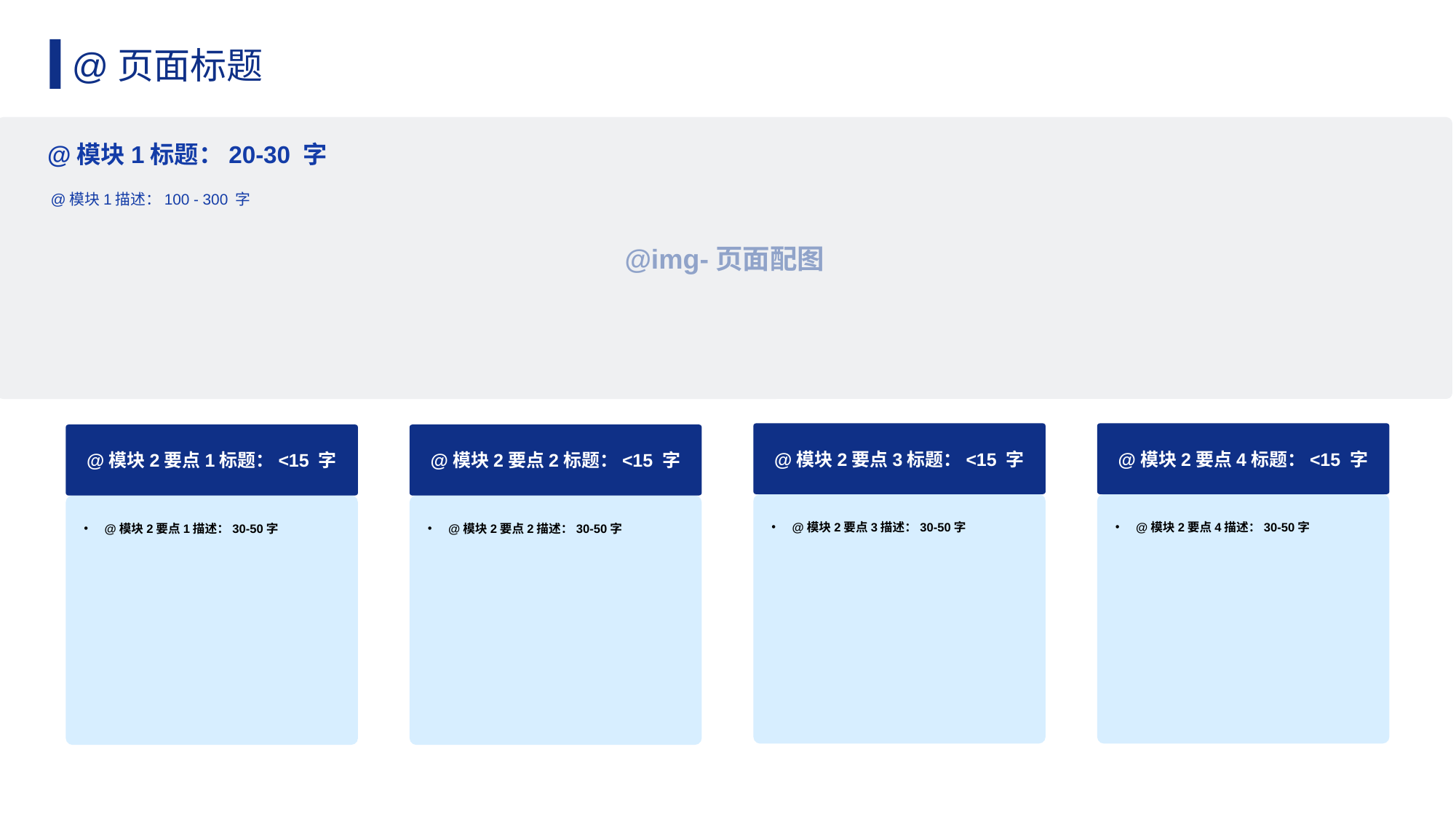

# @页面标题

@img-页面配图
@模块1标题：20-30 字
@模块1描述：100 - 300 字
@模块2要点3标题：<15 字
@模块2要点4标题：<15 字
@模块2要点1标题：<15 字
@模块2要点2标题：<15 字
@模块2要点3描述：30-50字
@模块2要点4描述：30-50字
@模块2要点1描述：30-50字
@模块2要点2描述：30-50字